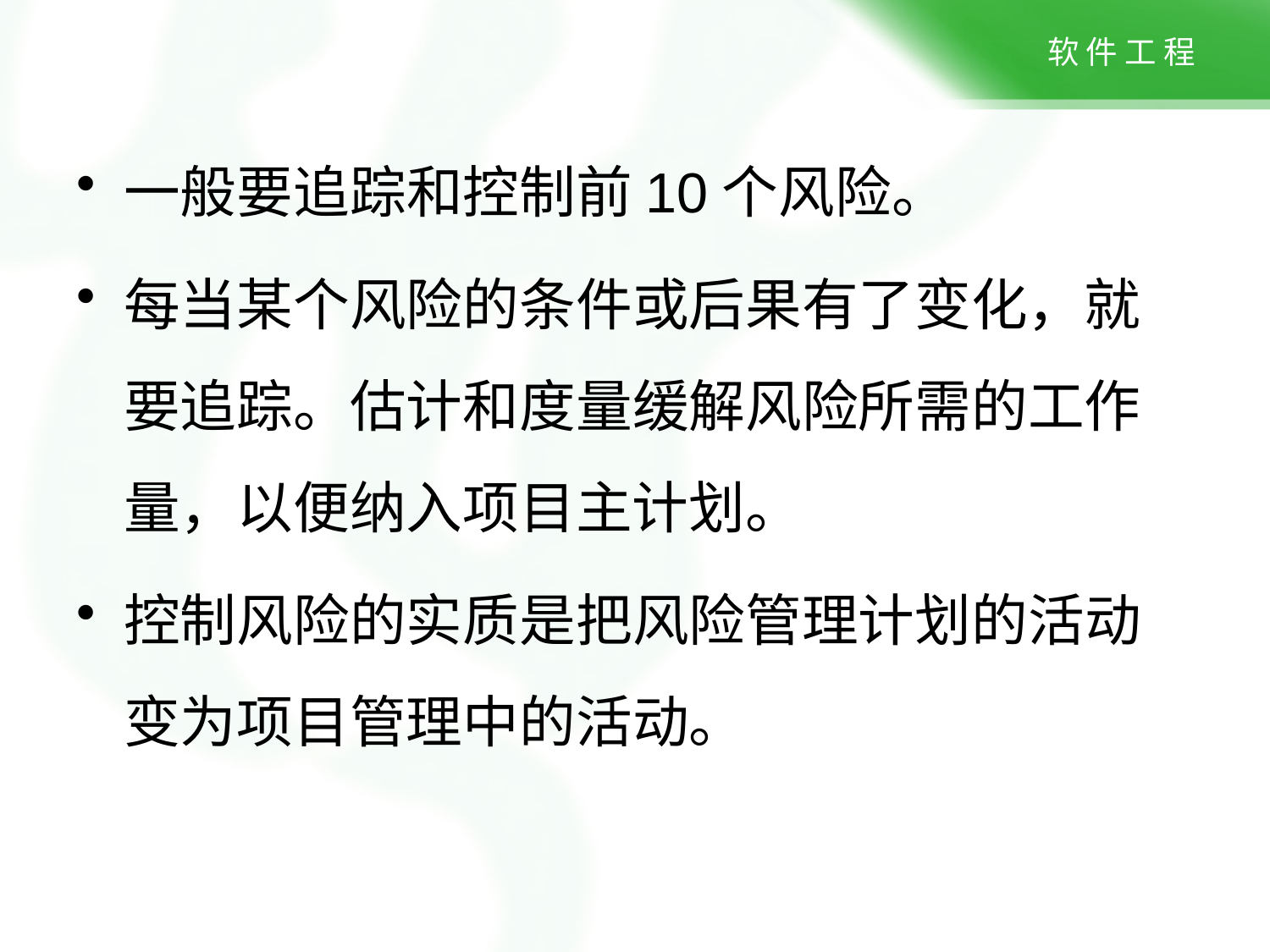

一般要追踪和控制前10个风险。
每当某个风险的条件或后果有了变化，就要追踪。估计和度量缓解风险所需的工作量，以便纳入项目主计划。
控制风险的实质是把风险管理计划的活动变为项目管理中的活动。